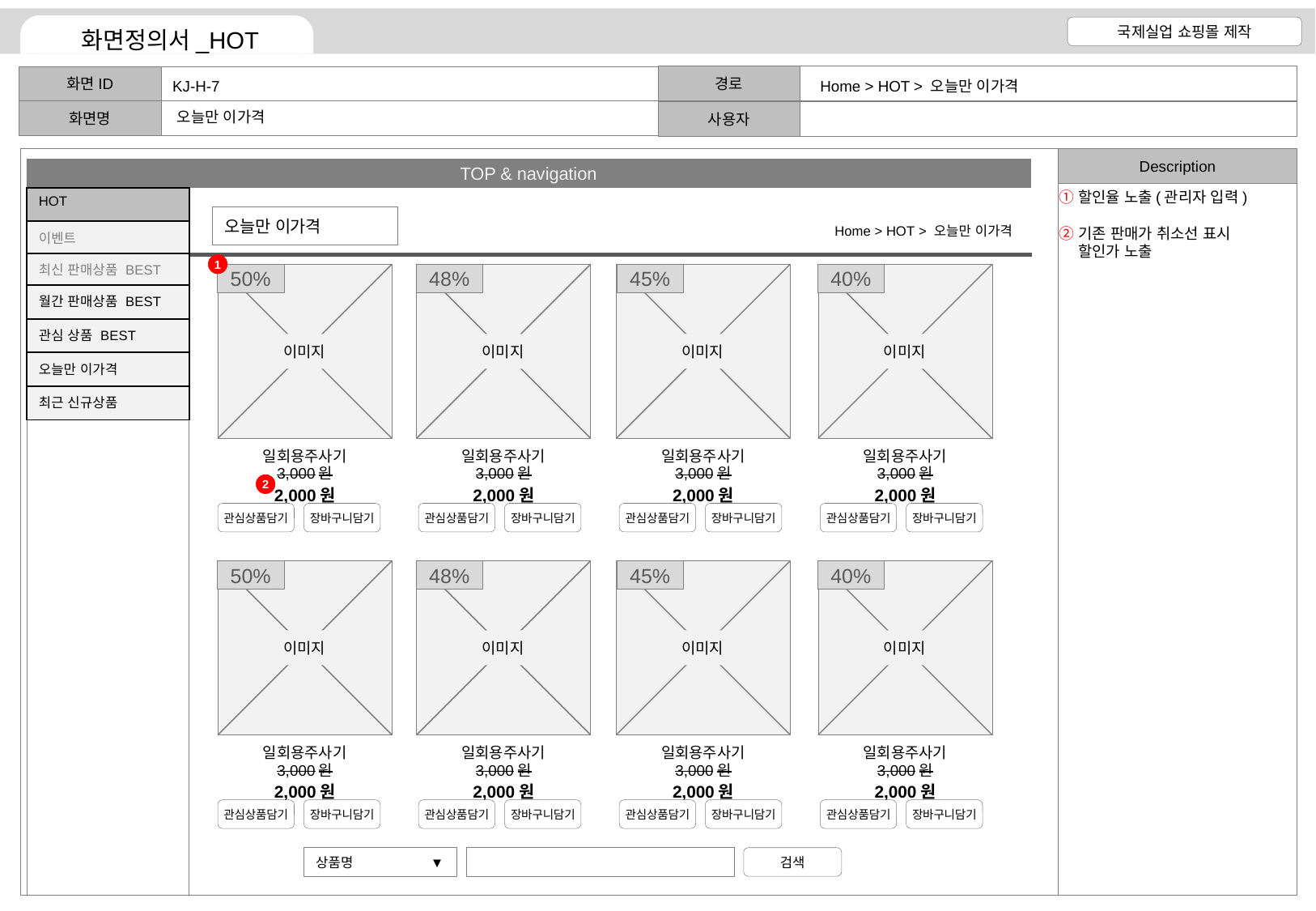

KJ-H-7
Home > HOT > 오늘만 이가격
오늘만 이가격
할인율 노출(관리자 입력)

기존 판매가 취소선 표시
할인가 노출
오늘만 이가격
Home > HOT > 오늘만 이가격
1

이미지
일회용주사기
3,000원
2,000원

이미지
일회용주사기
3,000원
2,000원
50%
48%

이미지
일회용주사기
3,000원
2,000원
45%
40%

이미지
일회용주사기
3,000원
2,000원
2
관심상품담기
장바구니담기
관심상품담기
장바구니담기
관심상품담기
장바구니담기
관심상품담기
장바구니담기

이미지
일회용주사기
3,000원
2,000원

이미지
일회용주사기
3,000원
2,000원
50%
48%

이미지
일회용주사기
3,000원
2,000원
45%
40%

이미지
일회용주사기
3,000원
2,000원
관심상품담기
장바구니담기
관심상품담기
장바구니담기
관심상품담기
장바구니담기
관심상품담기
장바구니담기
상품명
▼

검색